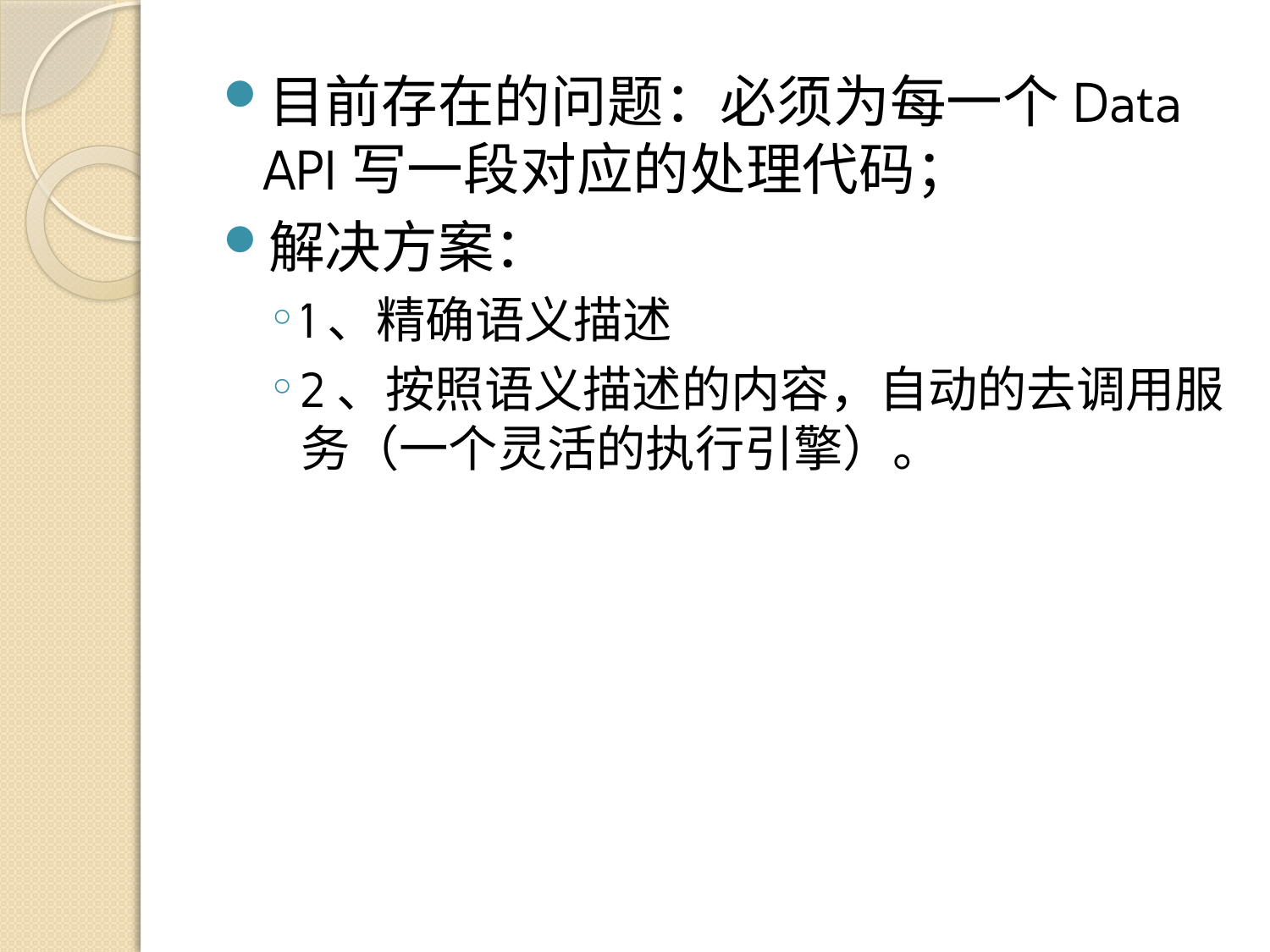

目前存在的问题：必须为每一个Data API写一段对应的处理代码；
解决方案：
1、精确语义描述
2、按照语义描述的内容，自动的去调用服务（一个灵活的执行引擎）。